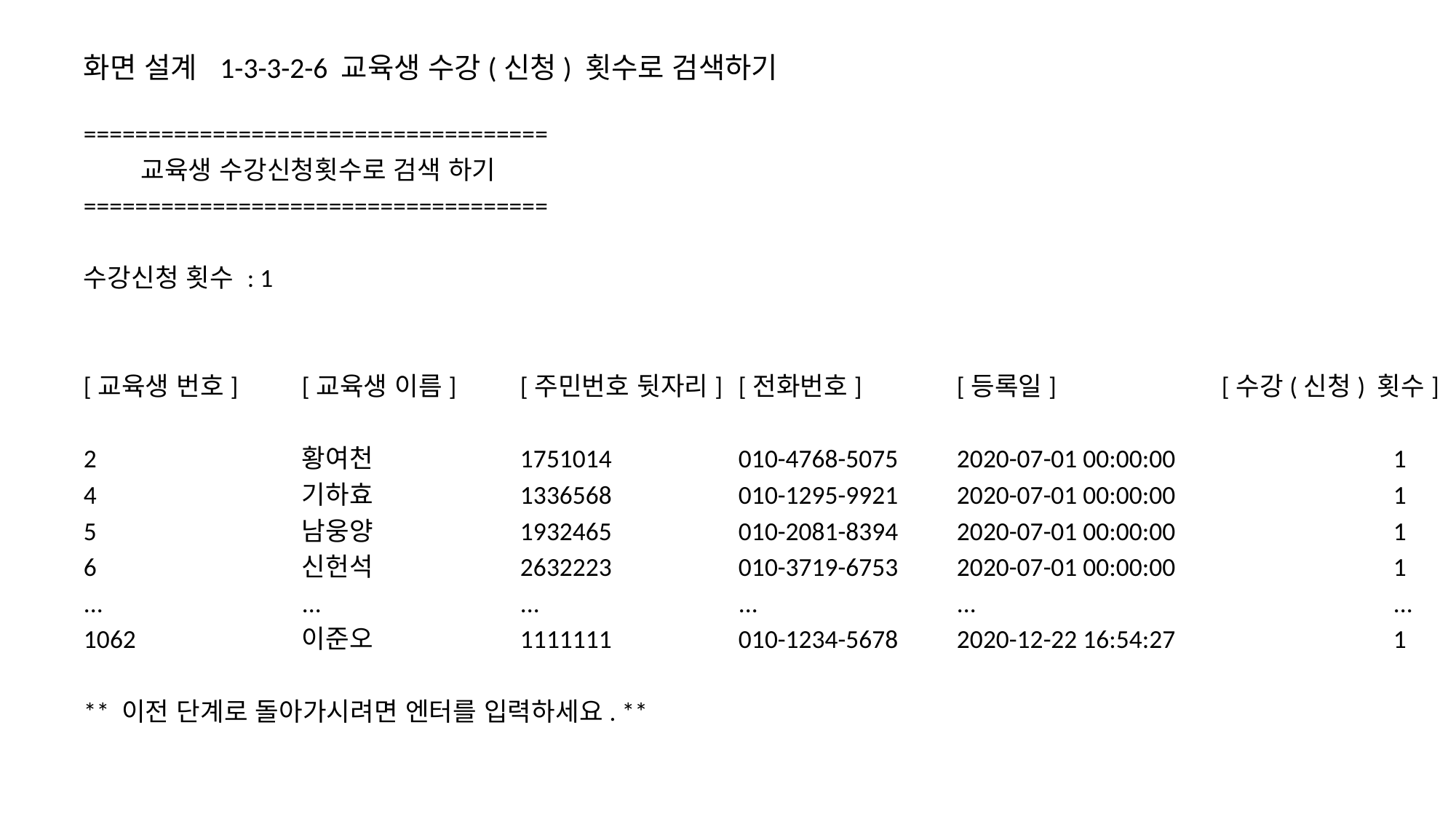

# 화면 설계  1-3-3-2-6 교육생 수강(신청) 횟수로 검색하기

====================================
       교육생 수강신청횟수로 검색 하기
====================================

수강신청 횟수 : 1

[교육생 번호]	[교육생 이름]	[주민번호 뒷자리]	[전화번호]	[등록일]		        [수강(신청) 횟수]

2		황여천		1751014		010-4768-5075	2020-07-01 00:00:00		1
4		기하효		1336568		010-1295-9921	2020-07-01 00:00:00		1
5		남웅양		1932465		010-2081-8394	2020-07-01 00:00:00		1
6		신헌석		2632223		010-3719-6753	2020-07-01 00:00:00		1
...		...		...		...		...				...
1062		이준오		1111111		010-1234-5678	2020-12-22 16:54:27		1

** 이전 단계로 돌아가시려면 엔터를 입력하세요. **